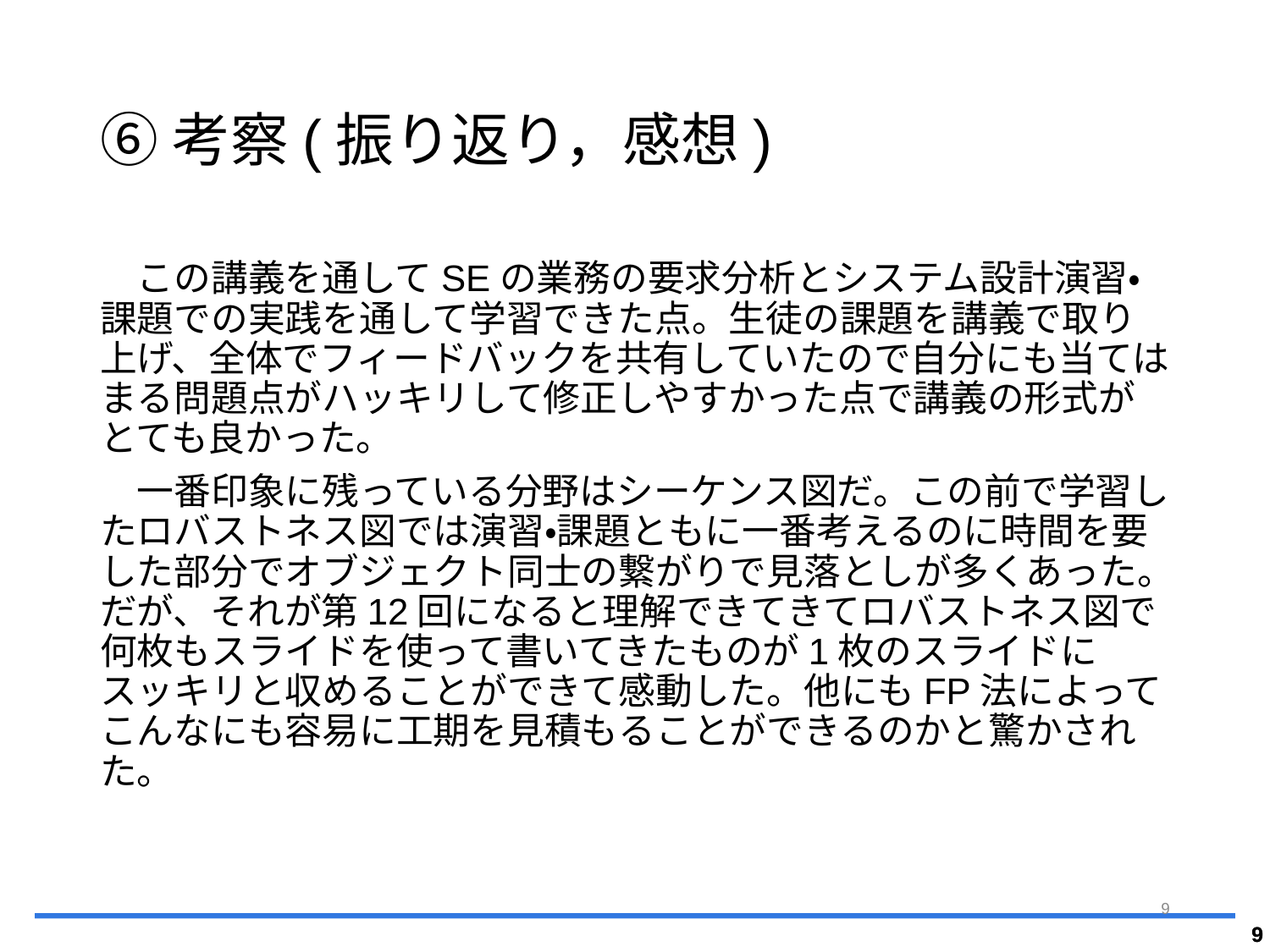

# ⑥考察(振り返り，感想)
　この講義を通してSEの業務の要求分析とシステム設計演習・課題での実践を通して学習できた点。生徒の課題を講義で取り上げ、全体でフィードバックを共有していたので自分にも当てはまる問題点がハッキリして修正しやすかった点で講義の形式がとても良かった。
　一番印象に残っている分野はシーケンス図だ。この前で学習したロバストネス図では演習・課題ともに一番考えるのに時間を要した部分でオブジェクト同士の繋がりで見落としが多くあった。だが、それが第12回になると理解できてきてロバストネス図で何枚もスライドを使って書いてきたものが1枚のスライドにスッキリと収めることができて感動した。他にもFP法によってこんなにも容易に工期を見積もることができるのかと驚かされた。
9
9
9